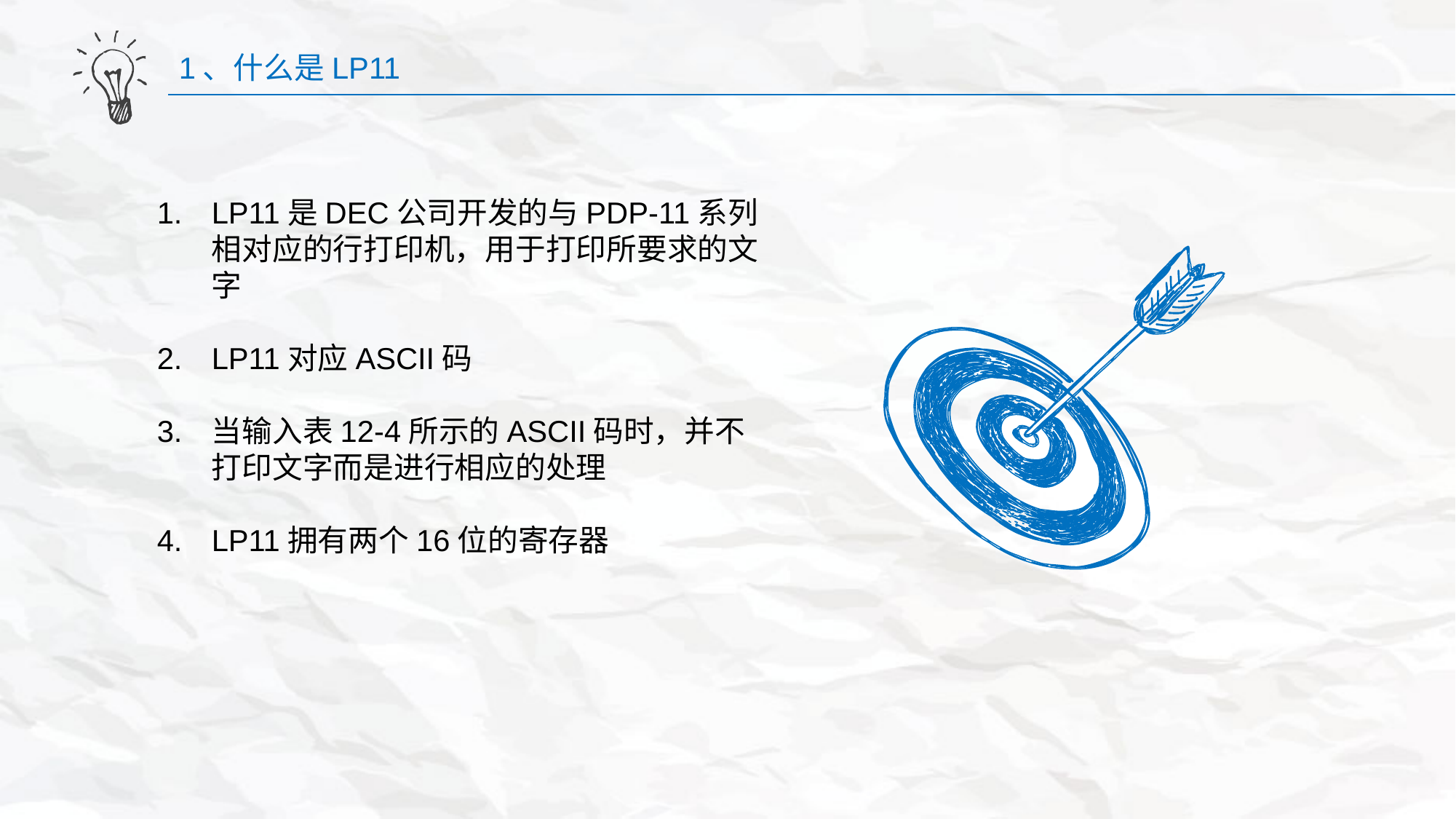

1、什么是LP11
LP11是DEC公司开发的与PDP-11系列相对应的行打印机，用于打印所要求的文字

LP11对应ASCII码

当输入表12-4所示的ASCII码时，并不打印文字而是进行相应的处理

LP11拥有两个16位的寄存器